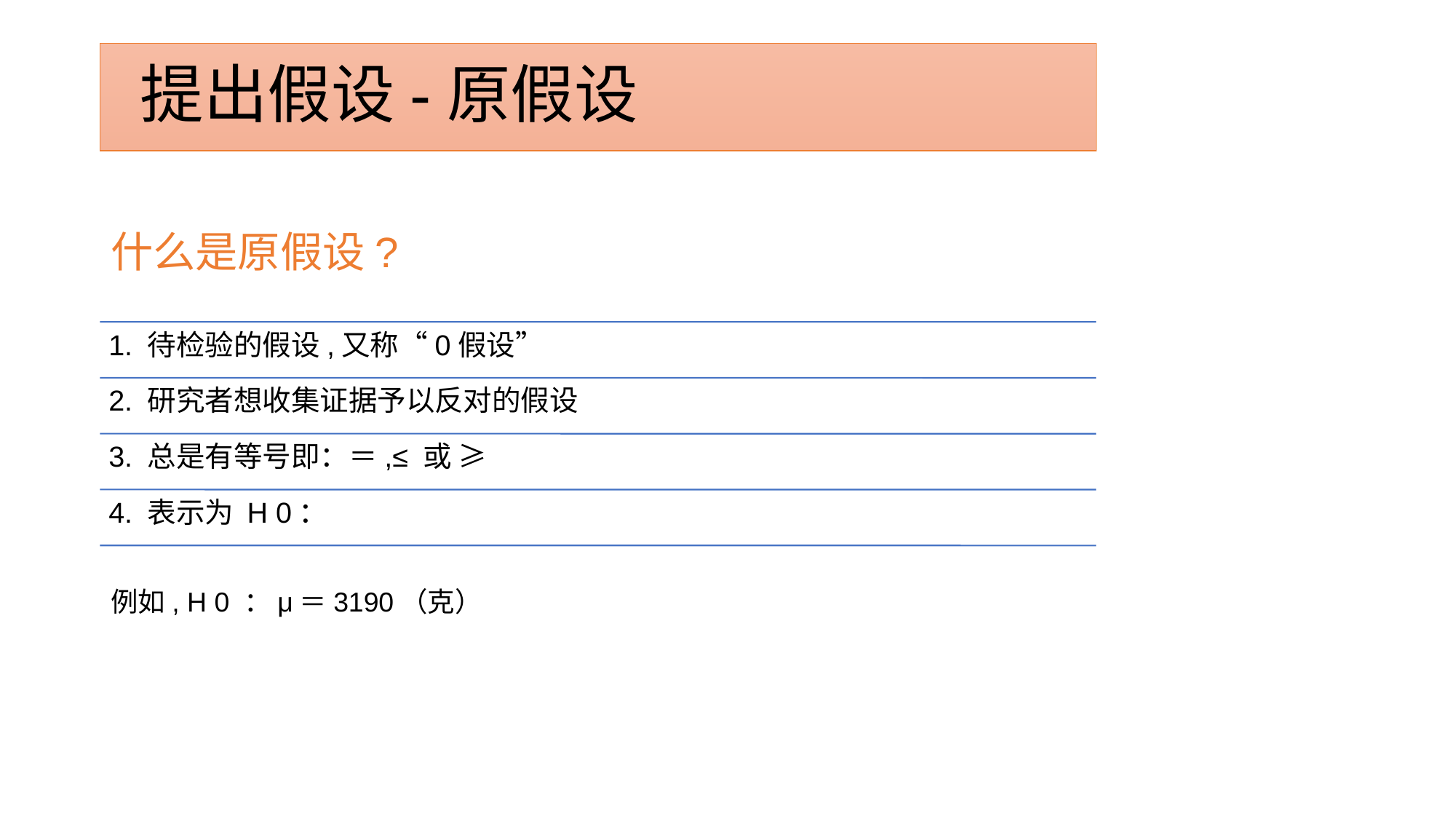

# 提出假设-原假设
什么是原假设?
1. 待检验的假设,又称“0假设”
2. 研究者想收集证据予以反对的假设
3. 总是有等号即：＝,≤ 或 ≥
4. 表示为 H 0：

例如, H 0 ：μ＝3190（克）